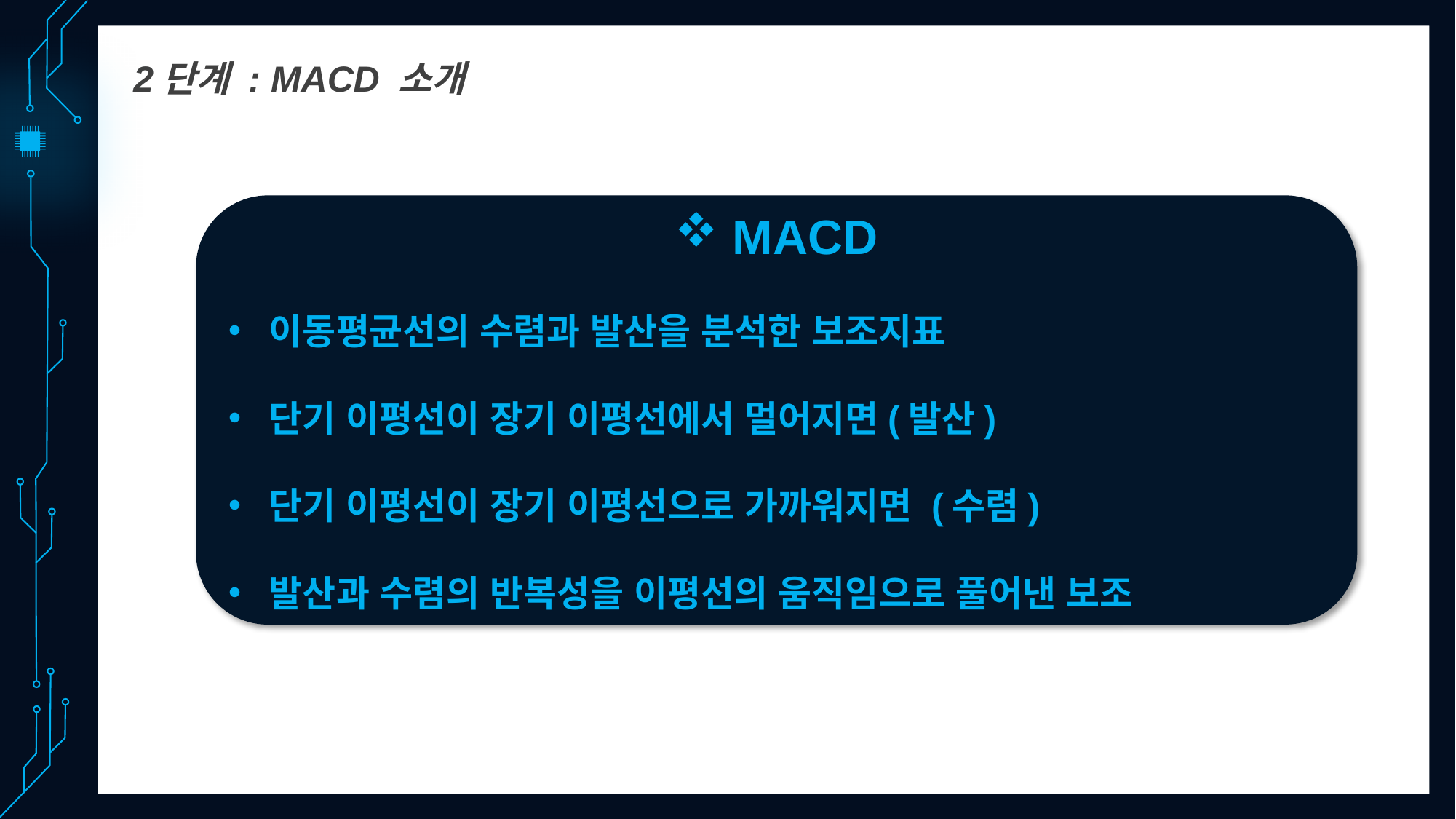

2단계 : MACD 소개

 MACD

이동평균선의 수렴과 발산을 분석한 보조지표

단기 이평선이 장기 이평선에서 멀어지면(발산)

단기 이평선이 장기 이평선으로 가까워지면 (수렴)

발산과 수렴의 반복성을 이평선의 움직임으로 풀어낸 보조